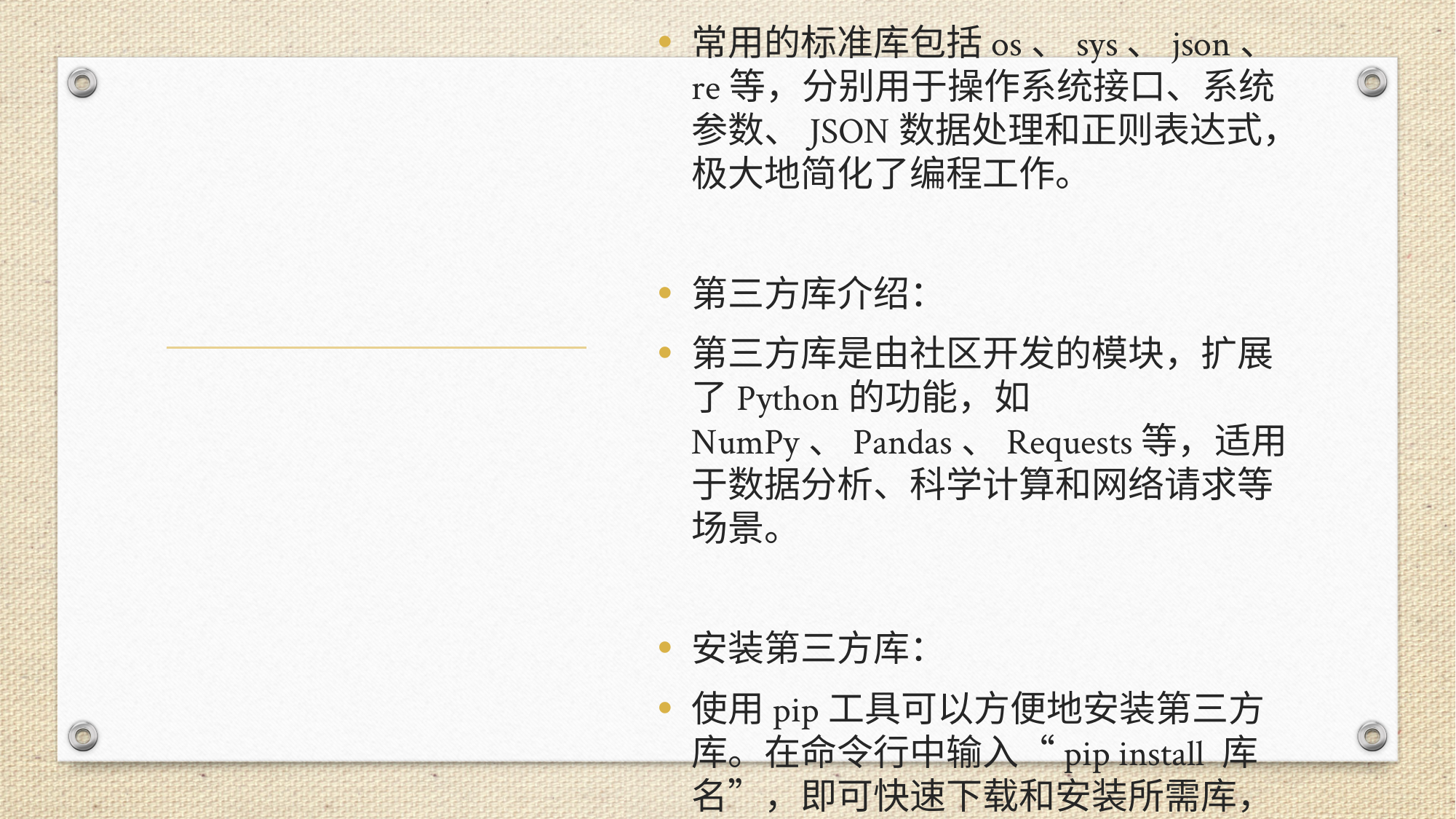

标准库概述：
Python标准库是Python自带的模块集合，提供了丰富的功能，涵盖文件操作、数据处理、网络编程等多方面，帮助开发者高效完成任务。

常用标准库：
常用的标准库包括os、sys、json、re等，分别用于操作系统接口、系统参数、JSON数据处理和正则表达式，极大地简化了编程工作。

第三方库介绍：
第三方库是由社区开发的模块，扩展了Python的功能，如NumPy、Pandas、Requests等，适用于数据分析、科学计算和网络请求等场景。

安装第三方库：
使用pip工具可以方便地安装第三方库。在命令行中输入“pip install 库名”，即可快速下载和安装所需库，确保项目依赖完整。

使用示例：
通过实际代码示例展示如何调用标准库和第三方库，帮助理解其用法和应用场景，例如使用Requests库进行HTTP请求，或用Pandas处理数据。
#